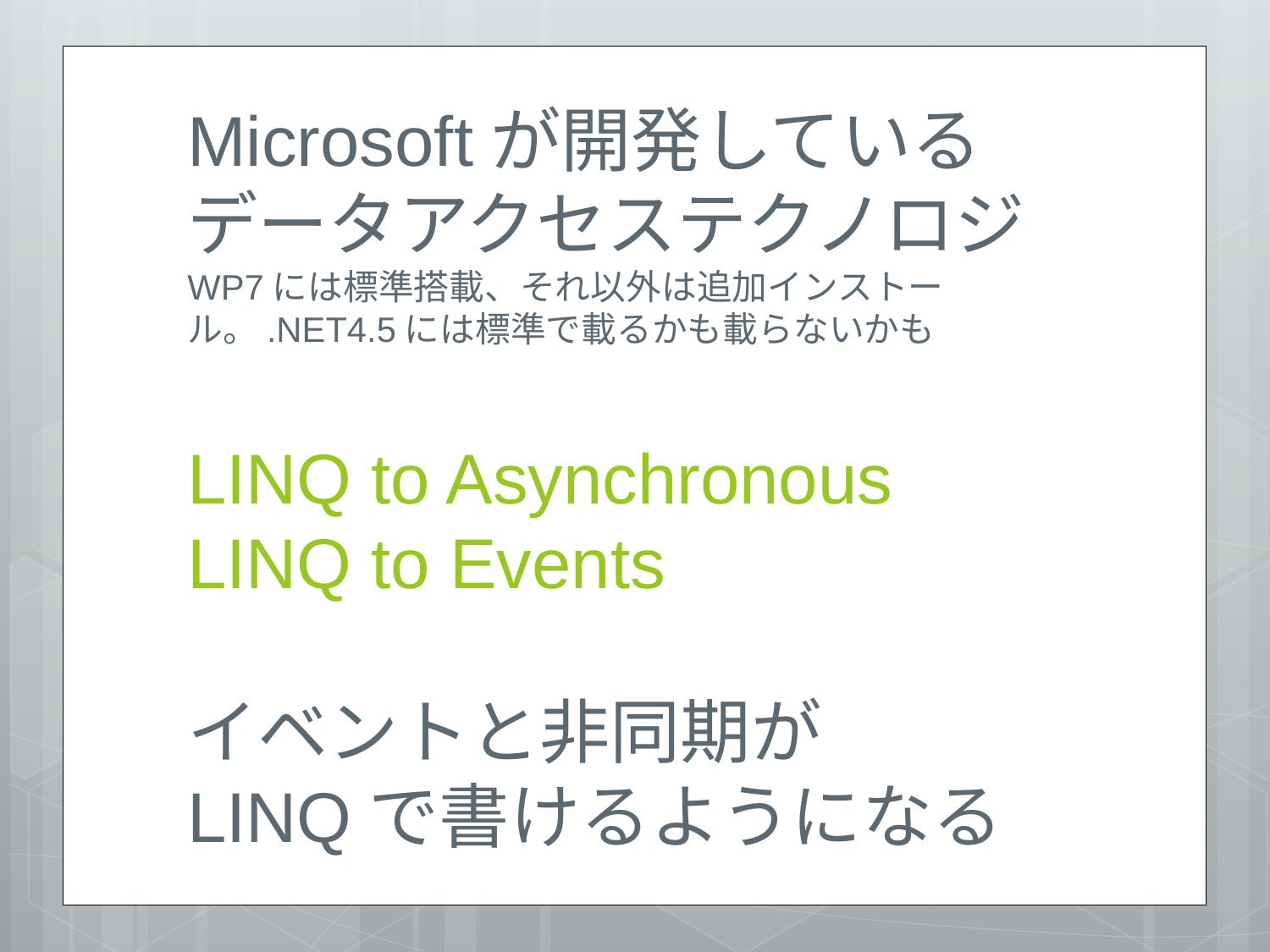

# Microsoftが開発している データアクセステクノロジ WP7には標準搭載、それ以外は追加インストール。.NET4.5には標準で載るかも載らないかも LINQ to Asynchronous LINQ to Events イベントと非同期が LINQで書けるようになる